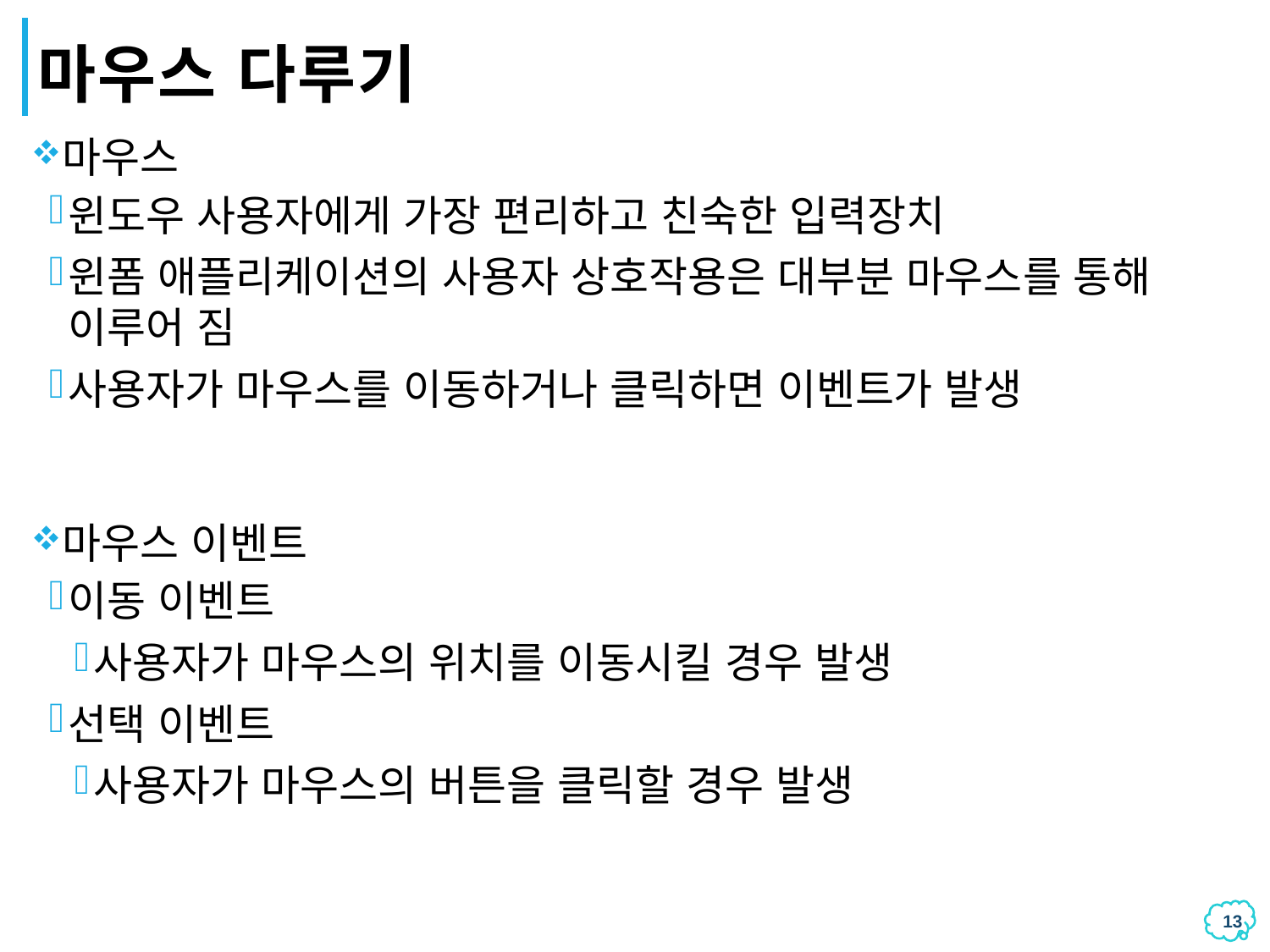

# 마우스 다루기
마우스
윈도우 사용자에게 가장 편리하고 친숙한 입력장치
윈폼 애플리케이션의 사용자 상호작용은 대부분 마우스를 통해 이루어 짐
사용자가 마우스를 이동하거나 클릭하면 이벤트가 발생

마우스 이벤트
이동 이벤트
사용자가 마우스의 위치를 이동시킬 경우 발생
선택 이벤트
사용자가 마우스의 버튼을 클릭할 경우 발생
13